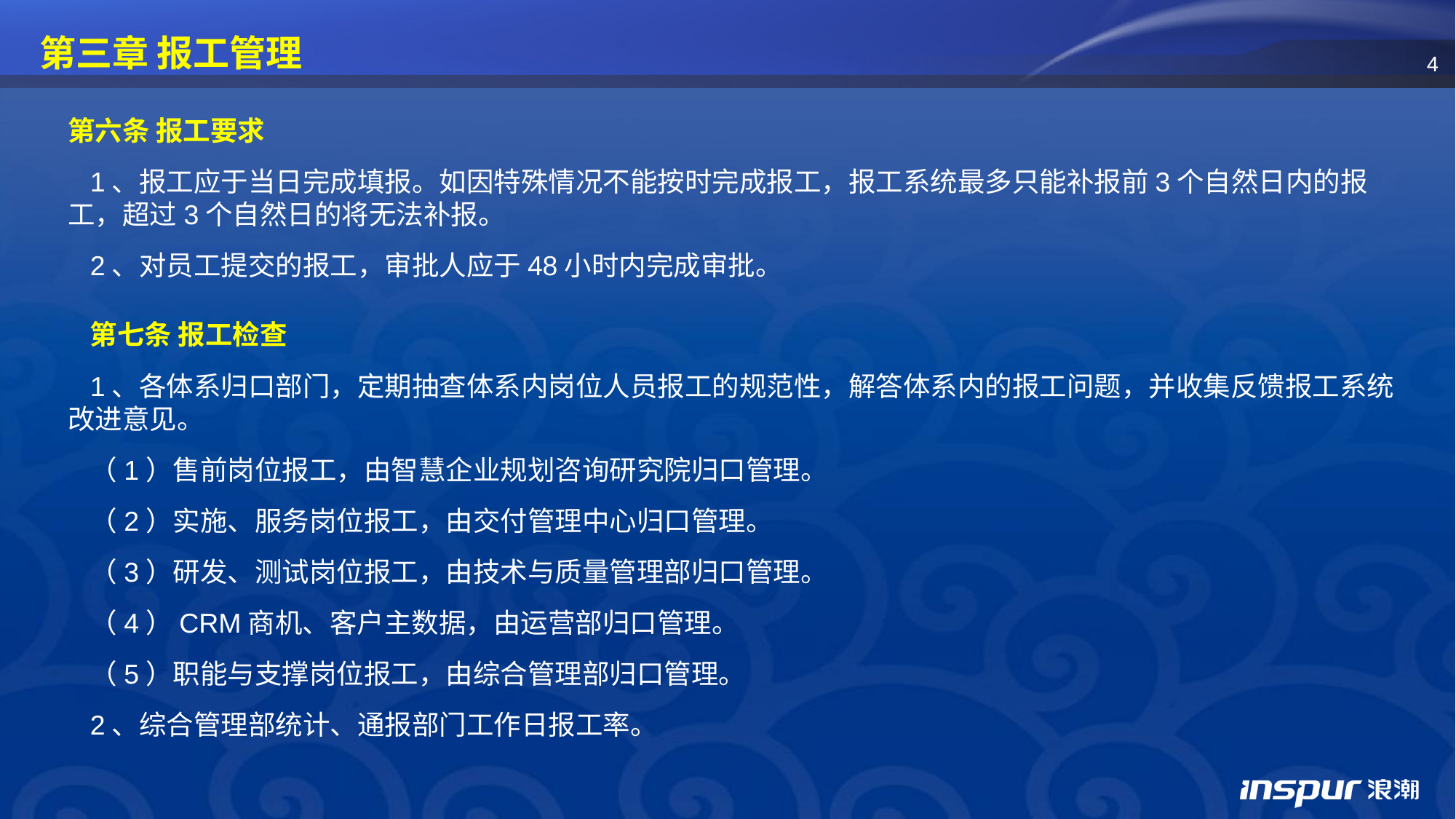

第三章 报工管理
第六条 报工要求
1、报工应于当日完成填报。如因特殊情况不能按时完成报工，报工系统最多只能补报前3个自然日内的报工，超过3个自然日的将无法补报。
2、对员工提交的报工，审批人应于48小时内完成审批。
第七条 报工检查
1、各体系归口部门，定期抽查体系内岗位人员报工的规范性，解答体系内的报工问题，并收集反馈报工系统改进意见。
（1）售前岗位报工，由智慧企业规划咨询研究院归口管理。
（2）实施、服务岗位报工，由交付管理中心归口管理。
（3）研发、测试岗位报工，由技术与质量管理部归口管理。
（4）CRM商机、客户主数据，由运营部归口管理。
（5）职能与支撑岗位报工，由综合管理部归口管理。
2、综合管理部统计、通报部门工作日报工率。